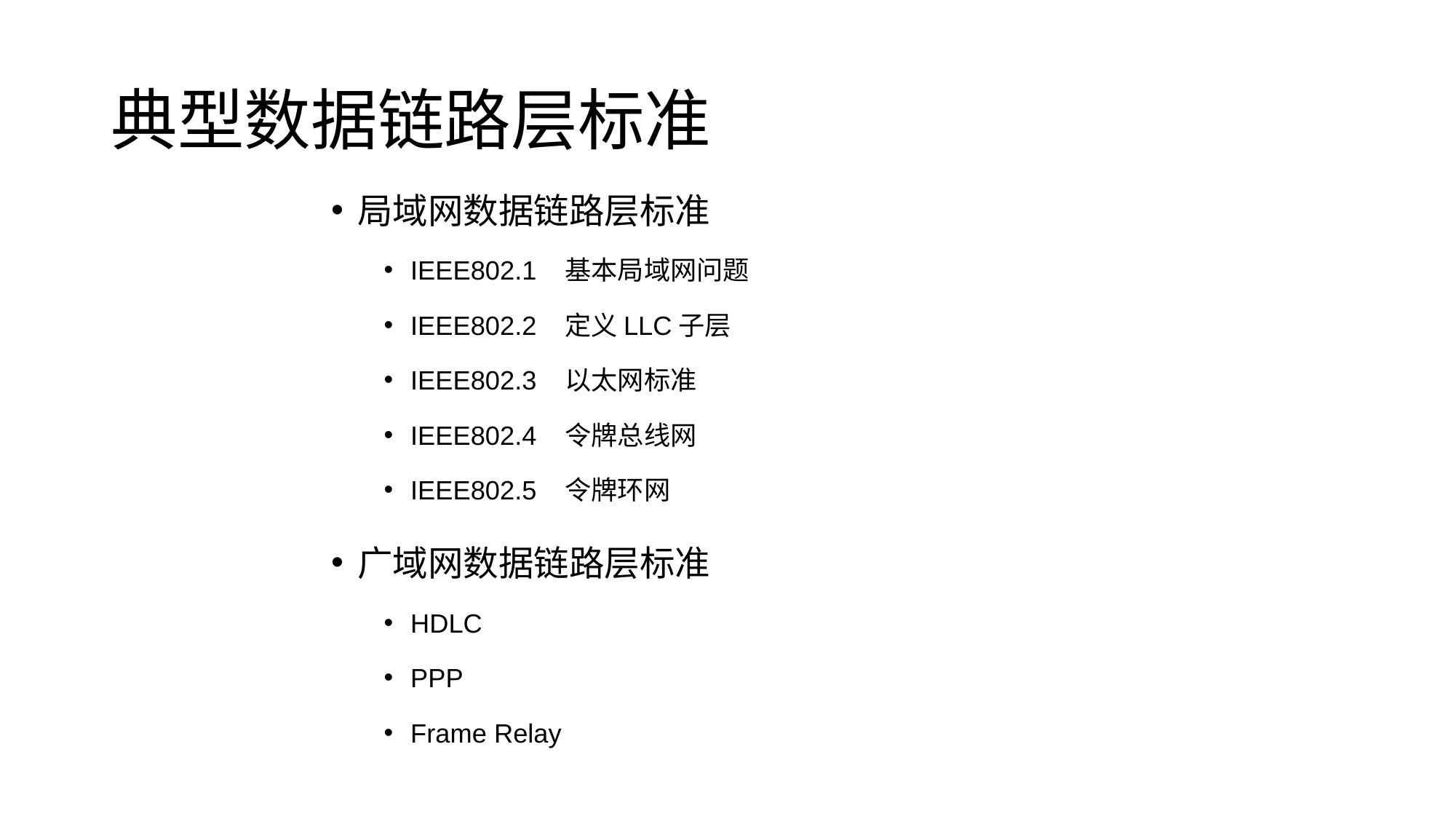

# 典型数据链路层标准
局域网数据链路层标准
IEEE802.1   基本局域网问题
IEEE802.2   定义LLC子层
IEEE802.3   以太网标准
IEEE802.4   令牌总线网
IEEE802.5   令牌环网
广域网数据链路层标准
HDLC
PPP
Frame Relay